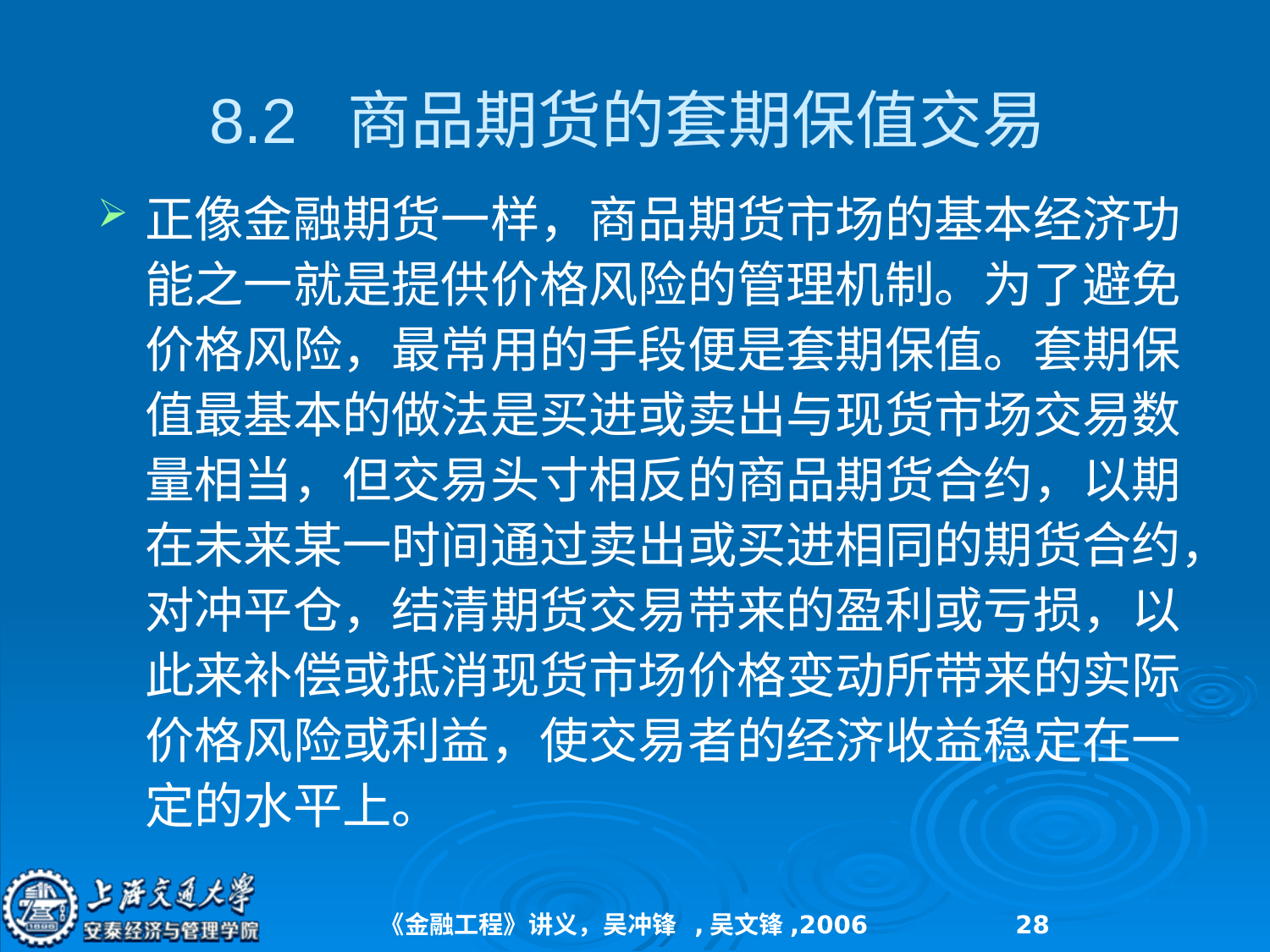

# 8.2  商品期货的套期保值交易
正像金融期货一样，商品期货市场的基本经济功能之一就是提供价格风险的管理机制。为了避免价格风险，最常用的手段便是套期保值。套期保值最基本的做法是买进或卖出与现货市场交易数量相当，但交易头寸相反的商品期货合约，以期在未来某一时间通过卖出或买进相同的期货合约，对冲平仓，结清期货交易带来的盈利或亏损，以此来补偿或抵消现货市场价格变动所带来的实际价格风险或利益，使交易者的经济收益稳定在一定的水平上。